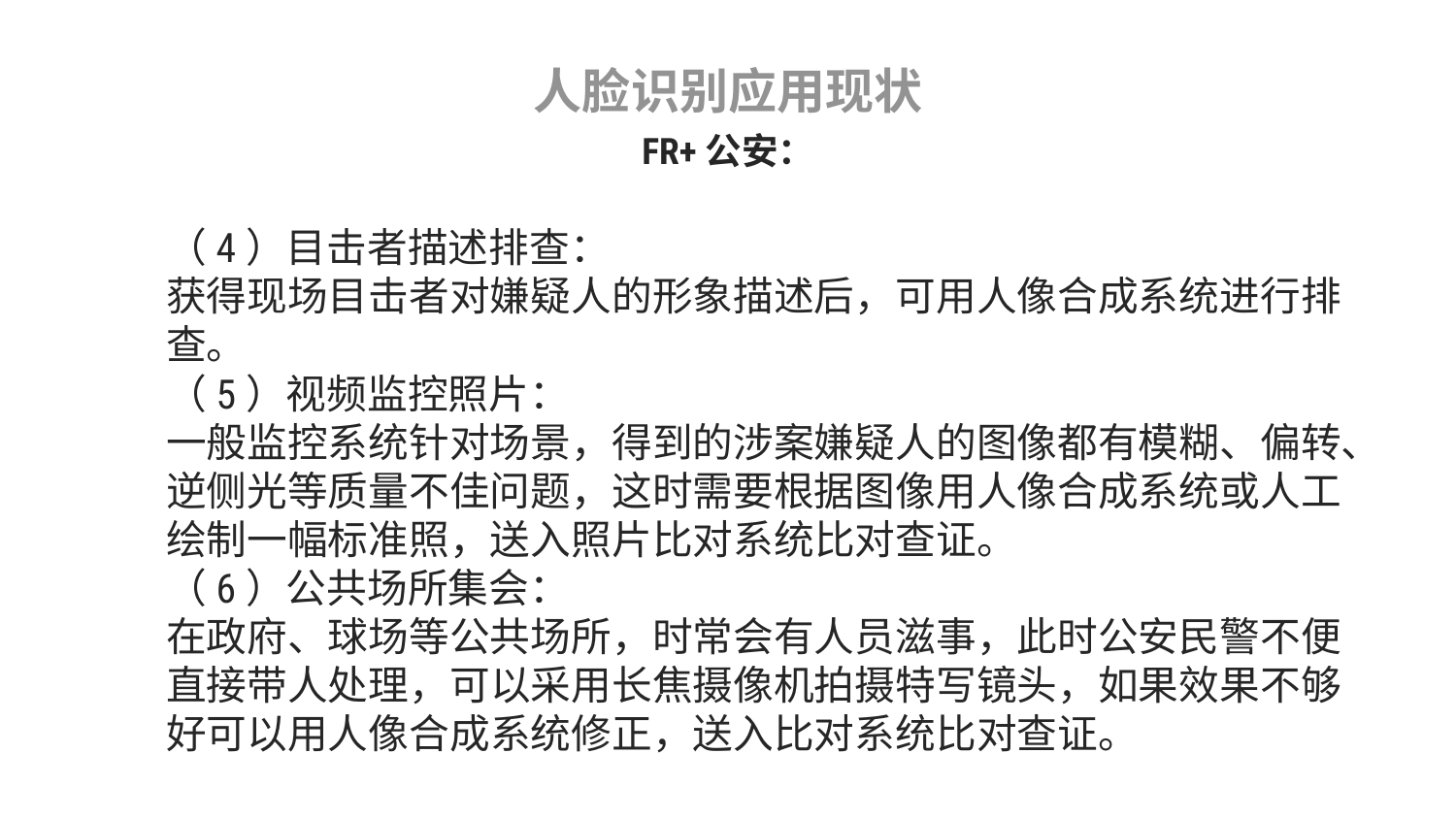

# 人脸识别应用现状
FR+公安：
（4）目击者描述排查：
获得现场目击者对嫌疑人的形象描述后，可用人像合成系统进行排查。
（5）视频监控照片：
一般监控系统针对场景，得到的涉案嫌疑人的图像都有模糊、偏转、逆侧光等质量不佳问题，这时需要根据图像用人像合成系统或人工绘制一幅标准照，送入照片比对系统比对查证。
（6）公共场所集会：
在政府、球场等公共场所，时常会有人员滋事，此时公安民警不便直接带人处理，可以采用长焦摄像机拍摄特写镜头，如果效果不够好可以用人像合成系统修正，送入比对系统比对查证。